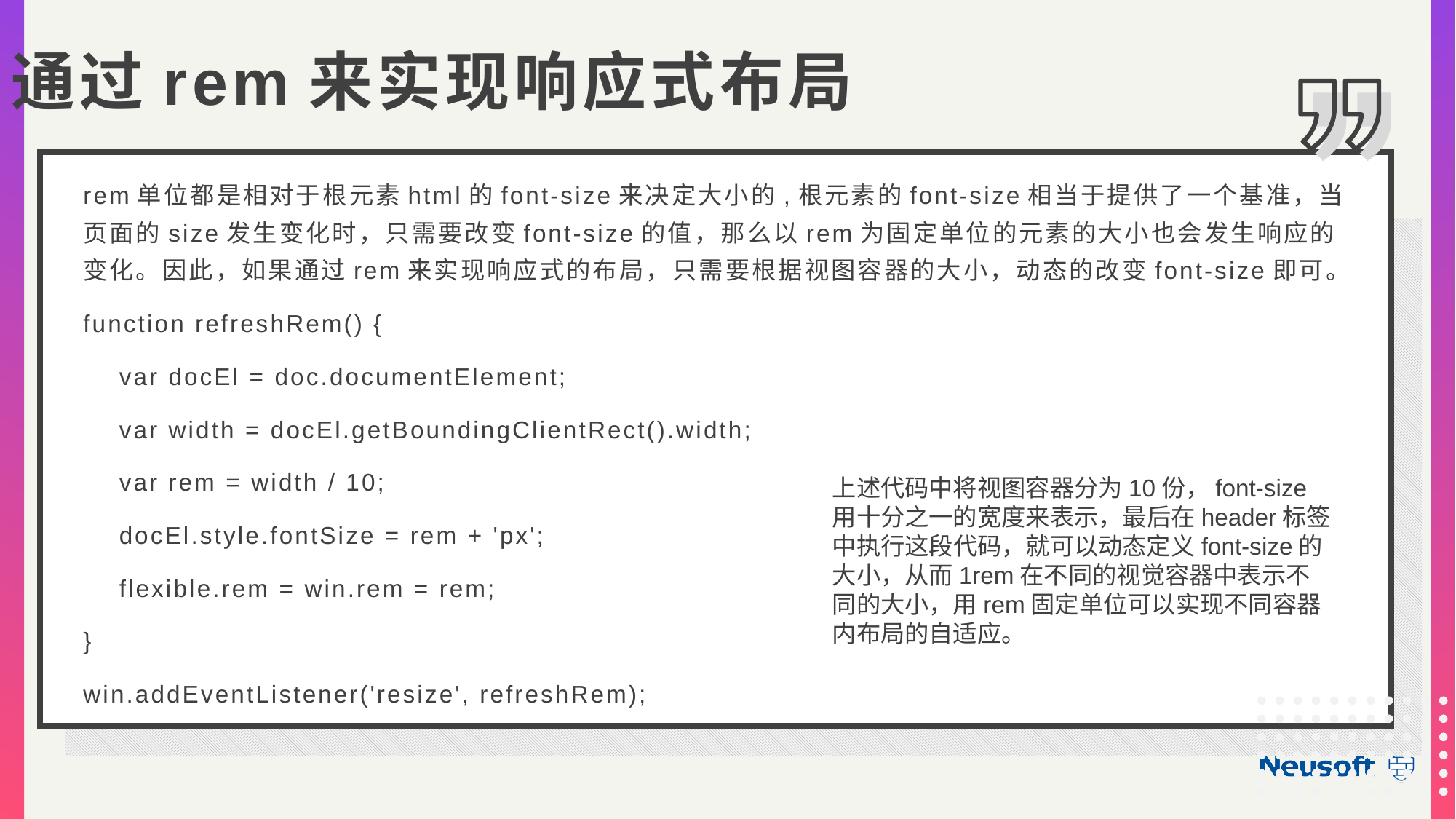

通过rem来实现响应式布局

rem单位都是相对于根元素html的font-size来决定大小的,根元素的font-size相当于提供了一个基准，当页面的size发生变化时，只需要改变font-size的值，那么以rem为固定单位的元素的大小也会发生响应的变化。因此，如果通过rem来实现响应式的布局，只需要根据视图容器的大小，动态的改变font-size即可。
function refreshRem() {
    var docEl = doc.documentElement;
    var width = docEl.getBoundingClientRect().width;
    var rem = width / 10;
    docEl.style.fontSize = rem + 'px';
    flexible.rem = win.rem = rem;
}
win.addEventListener('resize', refreshRem);

上述代码中将视图容器分为10份，font-size用十分之一的宽度来表示，最后在header标签中执行这段代码，就可以动态定义font-size的大小，从而1rem在不同的视觉容器中表示不同的大小，用rem固定单位可以实现不同容器内布局的自适应。